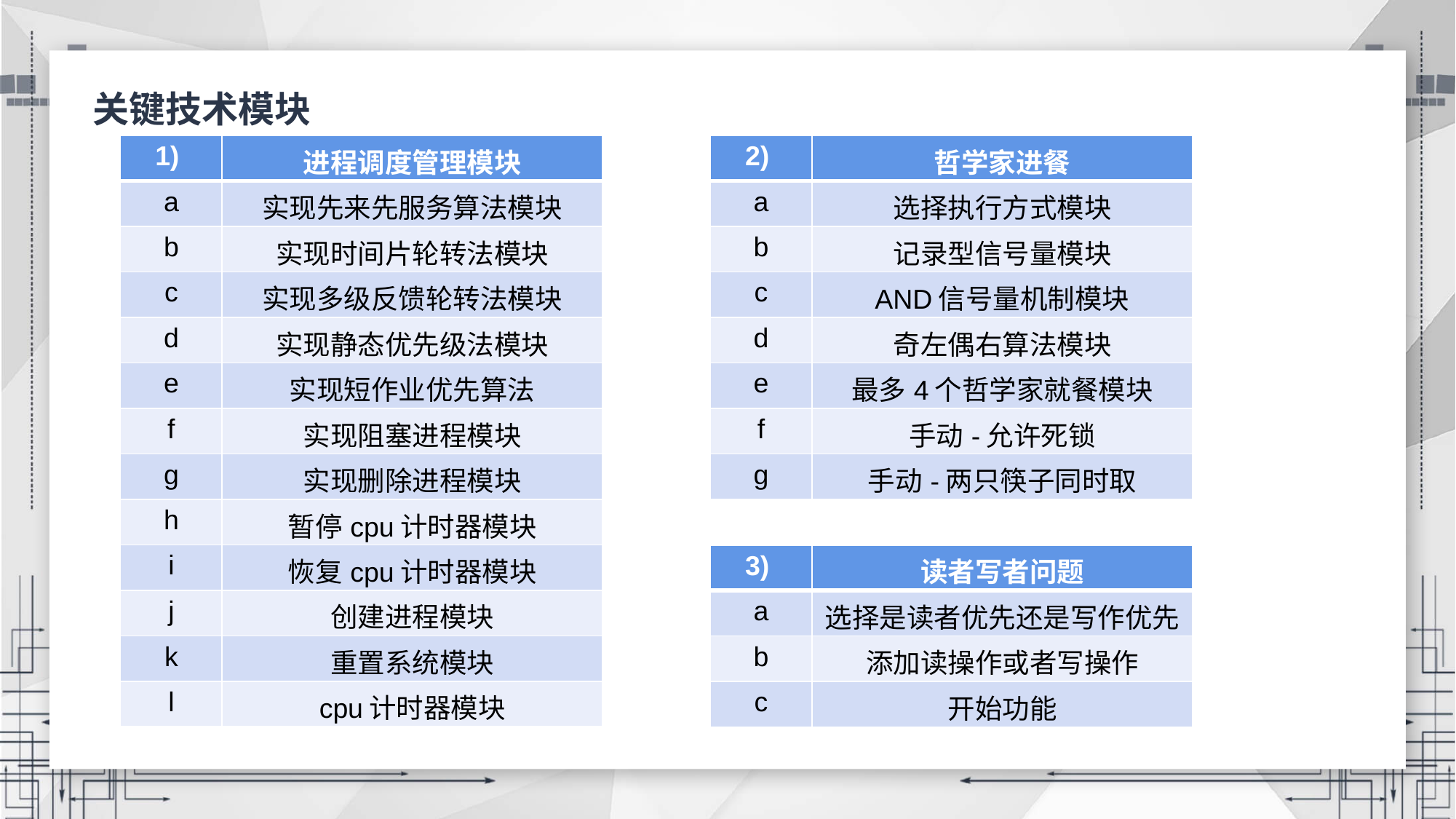

关键技术模块
| 1) | 进程调度管理模块 |
| --- | --- |
| a | 实现先来先服务算法模块 |
| b | 实现时间片轮转法模块 |
| c | 实现多级反馈轮转法模块 |
| d | 实现静态优先级法模块 |
| e | 实现短作业优先算法 |
| f | 实现阻塞进程模块 |
| g | 实现删除进程模块 |
| h | 暂停cpu计时器模块 |
| i | 恢复cpu计时器模块 |
| j | 创建进程模块 |
| k | 重置系统模块 |
| l | cpu计时器模块 |
| 2) | 哲学家进餐 |
| --- | --- |
| a | 选择执行方式模块 |
| b | 记录型信号量模块 |
| c | AND信号量机制模块 |
| d | 奇左偶右算法模块 |
| e | 最多4个哲学家就餐模块 |
| f | 手动-允许死锁 |
| g | 手动-两只筷子同时取 |
| 3) | 读者写者问题 |
| --- | --- |
| a | 选择是读者优先还是写作优先 |
| b | 添加读操作或者写操作 |
| c | 开始功能 |